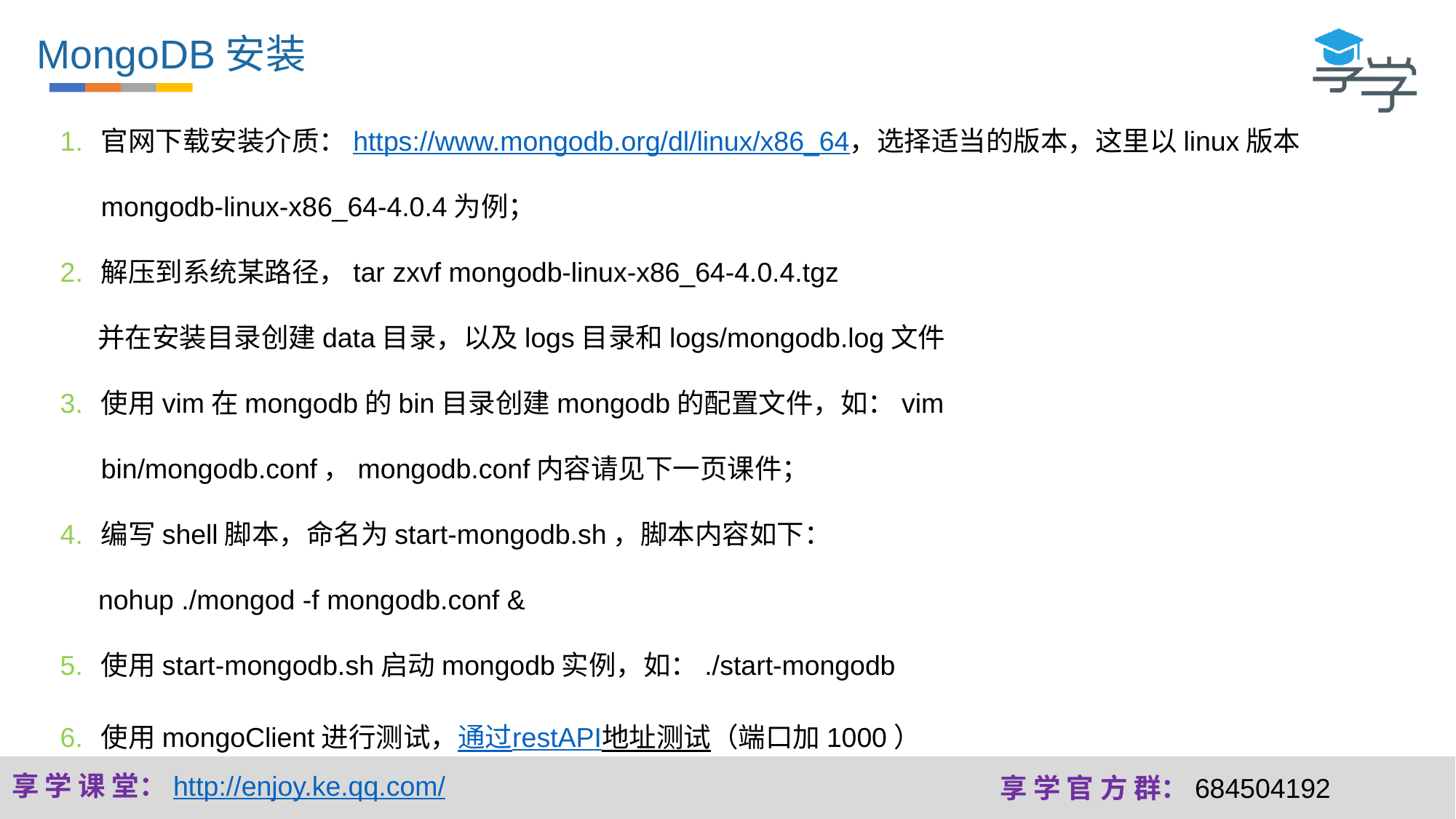

MongoDB安装

官网下载安装介质：https://www.mongodb.org/dl/linux/x86_64，选择适当的版本，这里以linux版本mongodb-linux-x86_64-4.0.4为例；
解压到系统某路径，tar zxvf mongodb-linux-x86_64-4.0.4.tgz
     并在安装目录创建data目录，以及logs目录和logs/mongodb.log文件
使用vim在mongodb的bin目录创建mongodb的配置文件，如：vim bin/mongodb.conf，mongodb.conf内容请见下一页课件；
编写shell脚本，命名为start-mongodb.sh，脚本内容如下：
     nohup ./mongod -f mongodb.conf &
使用start-mongodb.sh启动mongodb实例，如：./start-mongodb
使用mongoClient进行测试，通过restAPI地址测试（端口加1000）